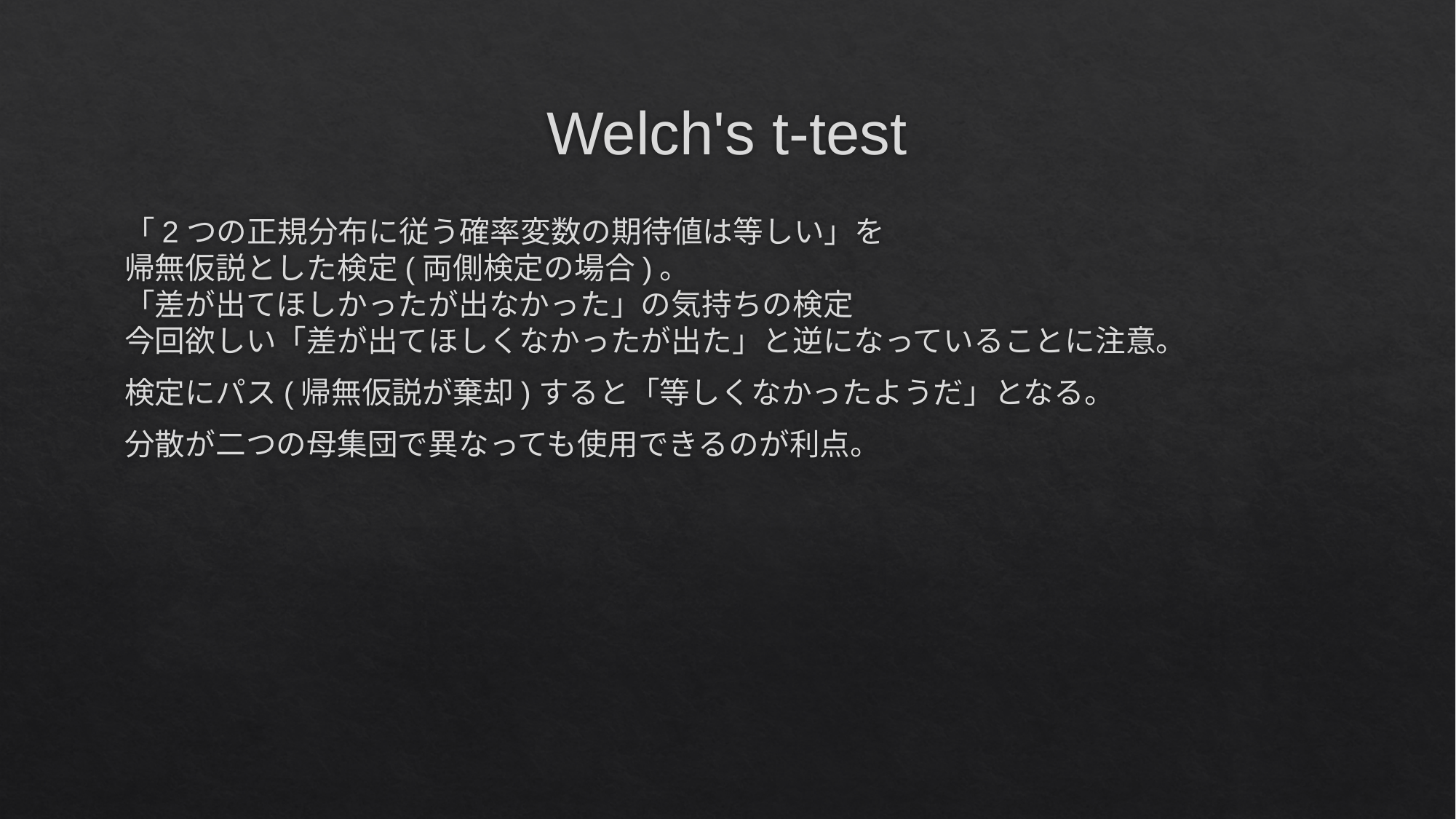

# Welch's t-test
「2つの正規分布に従う確率変数の期待値は等しい」を
帰無仮説とした検定(両側検定の場合)。
「差が出てほしかったが出なかった」の気持ちの検定
今回欲しい「差が出てほしくなかったが出た」と逆になっていることに注意。
検定にパス(帰無仮説が棄却)すると「等しくなかったようだ」となる。
分散が二つの母集団で異なっても使用できるのが利点。